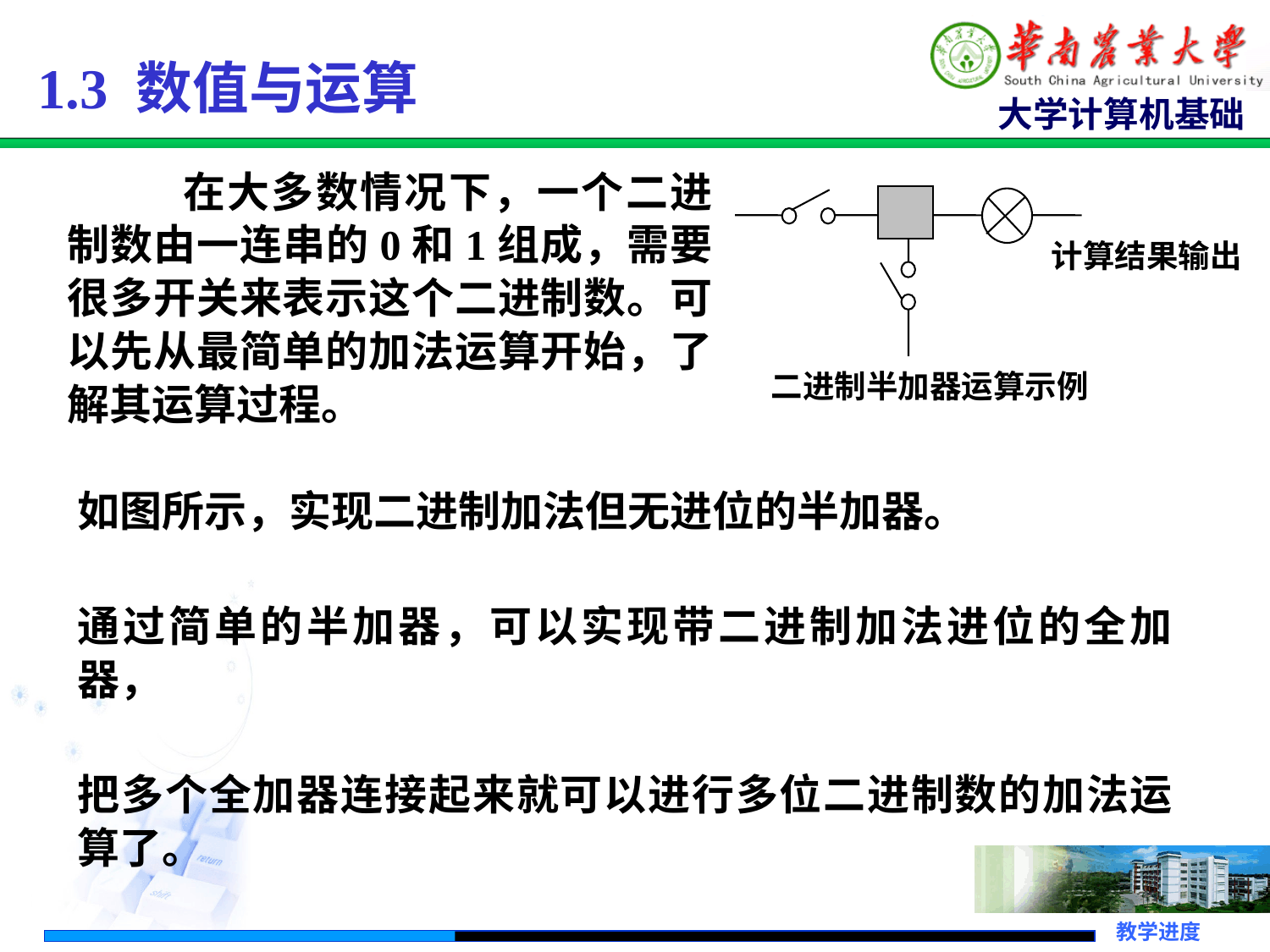

1.3 数值与运算
         在大多数情况下，一个二进制数由一连串的0和1组成，需要很多开关来表示这个二进制数。可以先从最简单的加法运算开始，了解其运算过程。

计算结果输出
二进制半加器运算示例
如图所示，实现二进制加法但无进位的半加器。

通过简单的半加器，可以实现带二进制加法进位的全加器，

把多个全加器连接起来就可以进行多位二进制数的加法运算了。